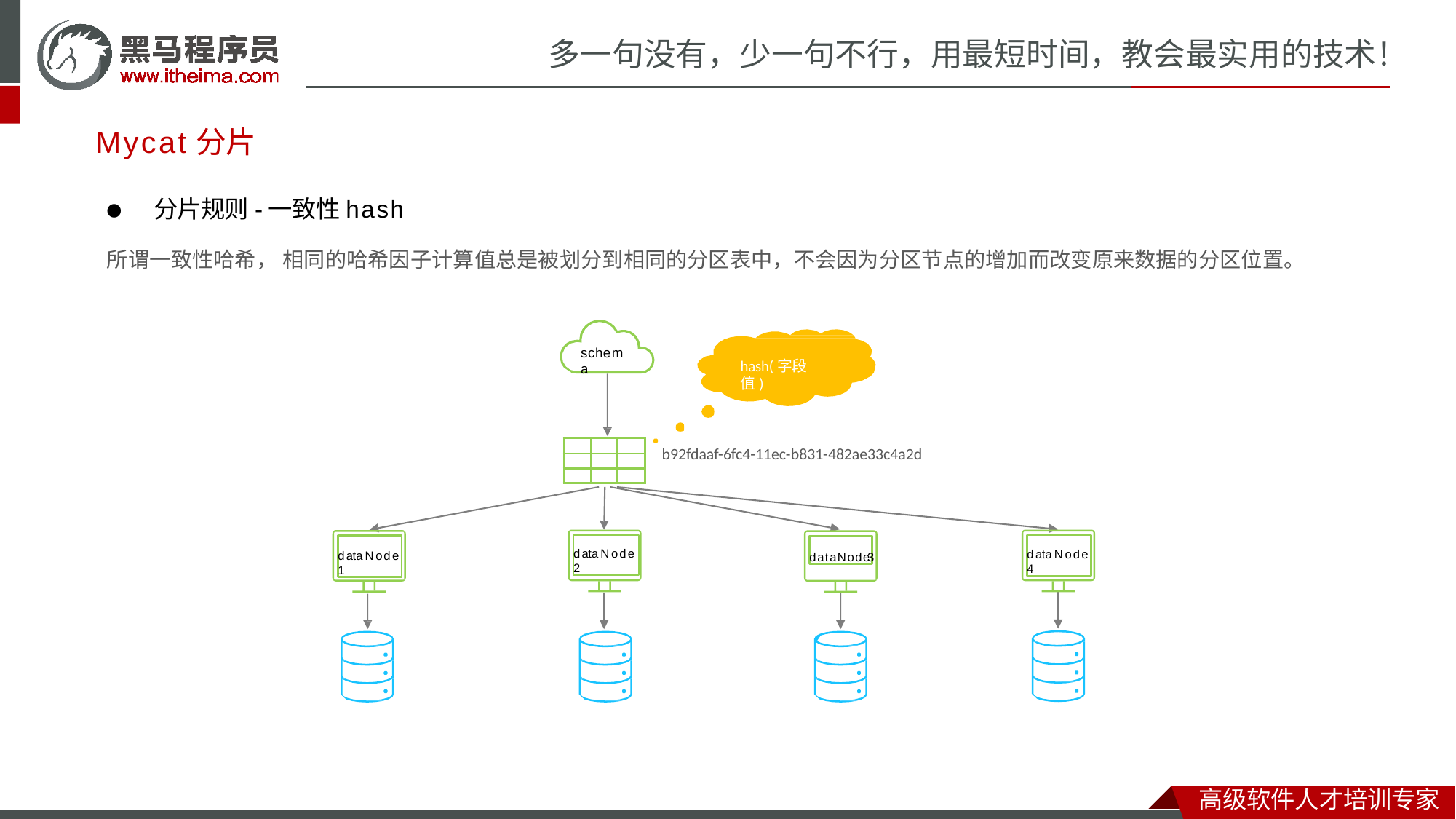

# 多一句没有，少一句不行，用最短时间，教会最实用的技术！

Mycat分片
⚫	分片规则-一致性hash
所谓一致性哈希， 相同的哈希因子计算值总是被划分到相同的分区表中，不会因为分区节点的增加而改变原来数据的分区位置。

schema
hash(字段值)

|  |  |  |
| --- | --- | --- |
|  |  |  |
|  |  |  |

b92fdaaf-6fc4-11ec-b831-482ae33c4a2d

dataNode2
dataNode4
dataNode1
dataNode
3

高级软件人才培训专家